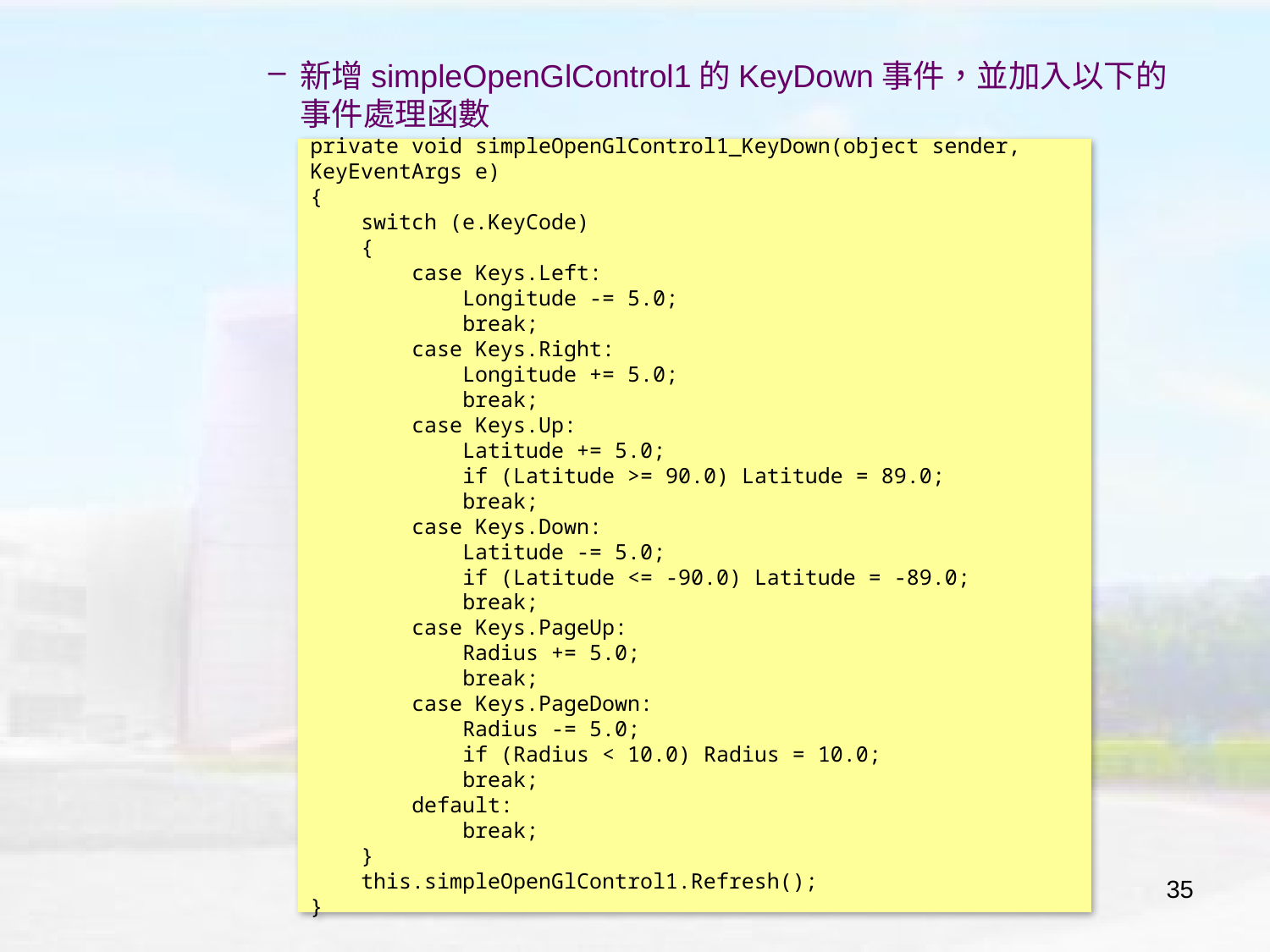

新增simpleOpenGlControl1的KeyDown事件，並加入以下的事件處理函數
private void simpleOpenGlControl1_KeyDown(object sender, KeyEventArgs e)
{
    switch (e.KeyCode)
    {
        case Keys.Left:
            Longitude -= 5.0;
            break;
        case Keys.Right:
            Longitude += 5.0;
            break;
        case Keys.Up:
            Latitude += 5.0;
            if (Latitude >= 90.0) Latitude = 89.0;
            break;
        case Keys.Down:
            Latitude -= 5.0;
            if (Latitude <= -90.0) Latitude = -89.0;
            break;
        case Keys.PageUp:
            Radius += 5.0;
            break;
        case Keys.PageDown:
            Radius -= 5.0;
            if (Radius < 10.0) Radius = 10.0;
            break;
        default:
            break;
    }
    this.simpleOpenGlControl1.Refresh();
}
35